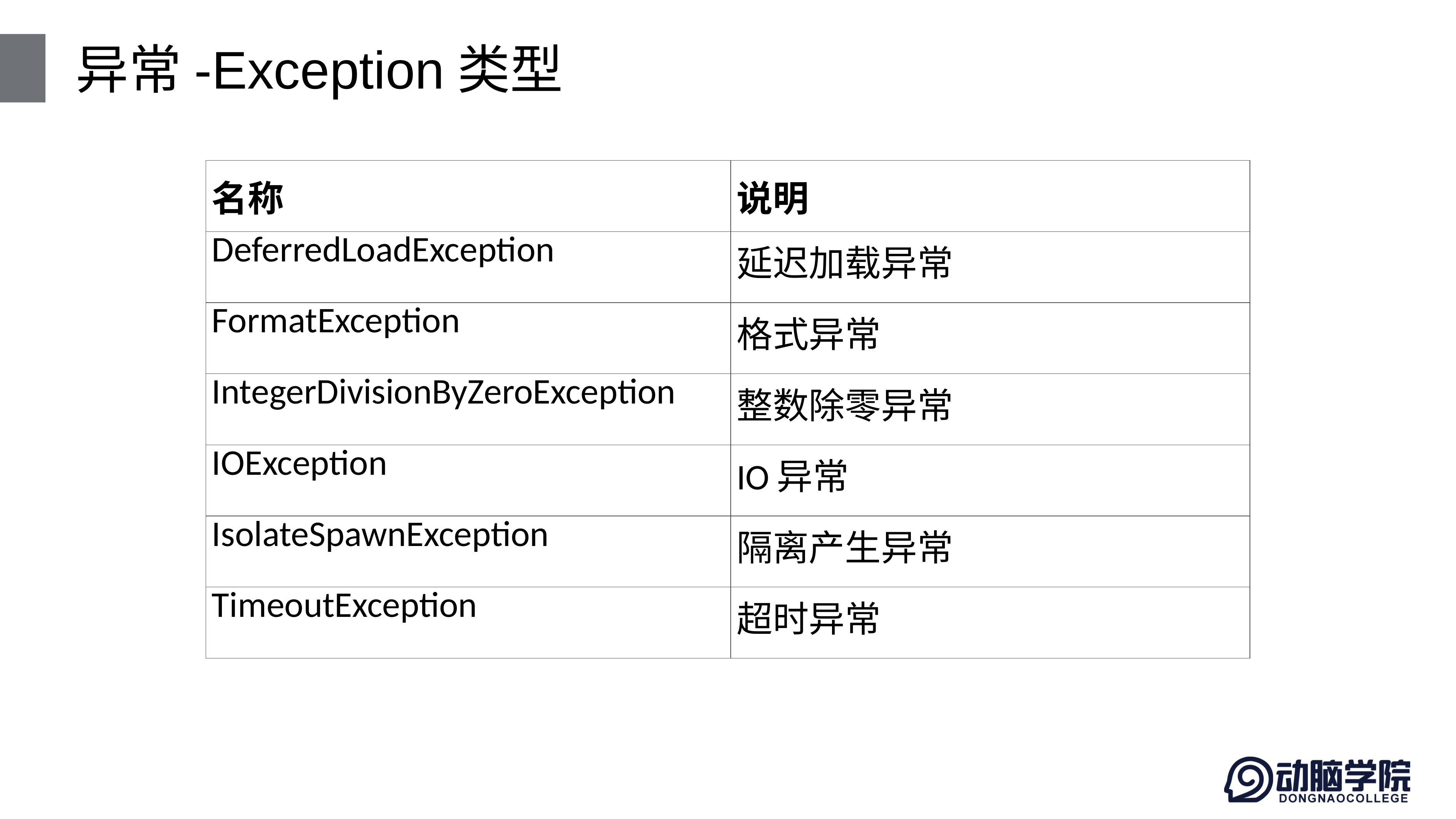

# 异常-Exception类型
| 名称 | 说明 |
| --- | --- |
| DeferredLoadException | 延迟加载异常 |
| FormatException | 格式异常 |
| IntegerDivisionByZeroException | 整数除零异常 |
| IOException | IO异常 |
| IsolateSpawnException | 隔离产生异常 |
| TimeoutException | 超时异常 |